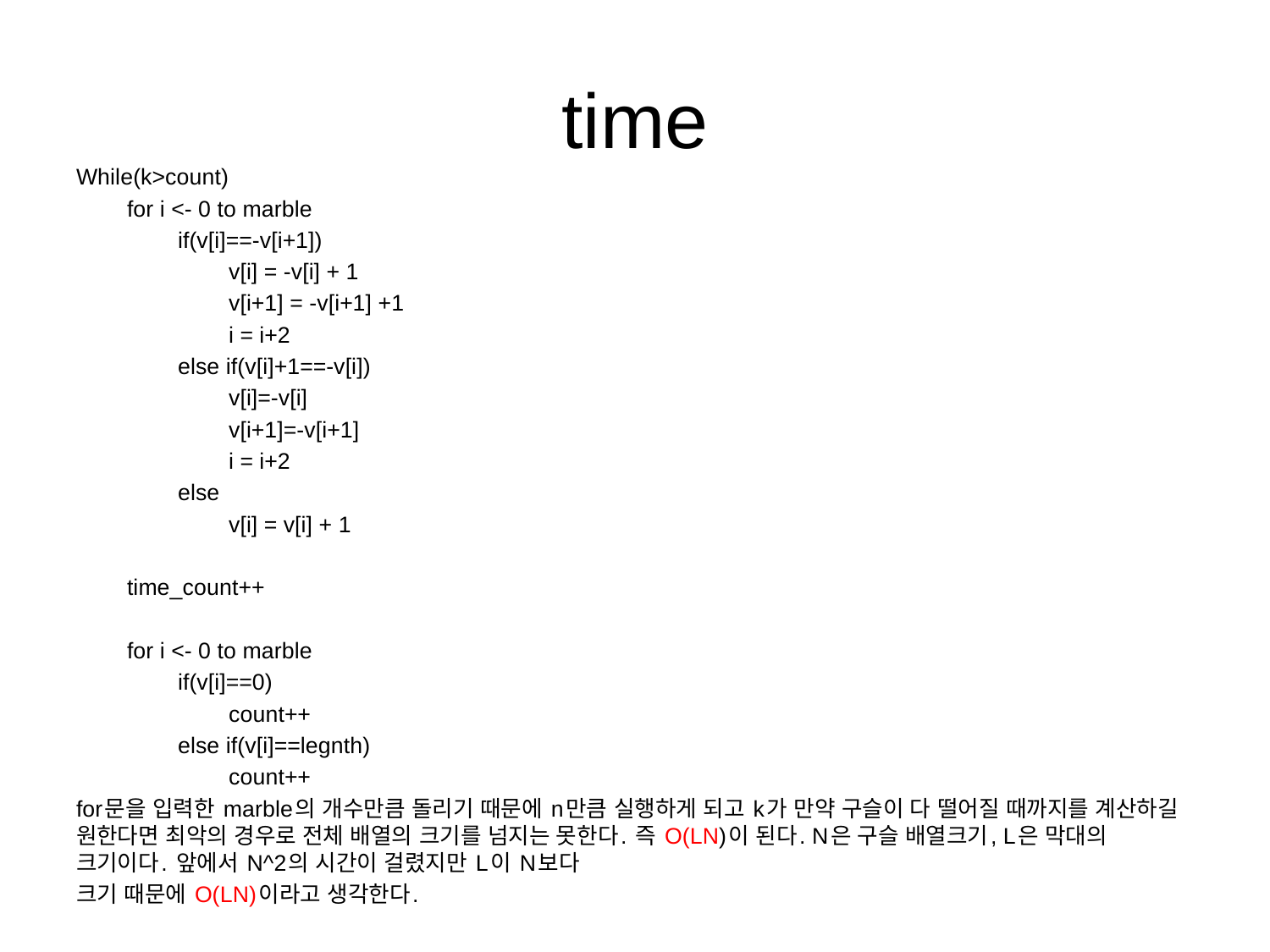

# time
While(k>count)
	for i <- 0 to marble
		if(v[i]==-v[i+1])
			v[i] = -v[i] + 1
			v[i+1] = -v[i+1] +1
			i = i+2
		else if(v[i]+1==-v[i])
			v[i]=-v[i]
			v[i+1]=-v[i+1]
			i = i+2
		else
			v[i] = v[i] + 1

	time_count++

	for i <- 0 to marble
		if(v[i]==0)
			count++
		else if(v[i]==legnth)
			count++
for문을 입력한 marble의 개수만큼 돌리기 때문에 n만큼 실행하게 되고 k가 만약 구슬이 다 떨어질 때까지를 계산하길 원한다면 최악의 경우로 전체 배열의 크기를 넘지는 못한다. 즉 O(LN)이 된다. N은 구슬 배열크기, L은 막대의 크기이다. 앞에서 N^2의 시간이 걸렸지만 L이 N보다
크기 때문에 O(LN)이라고 생각한다.